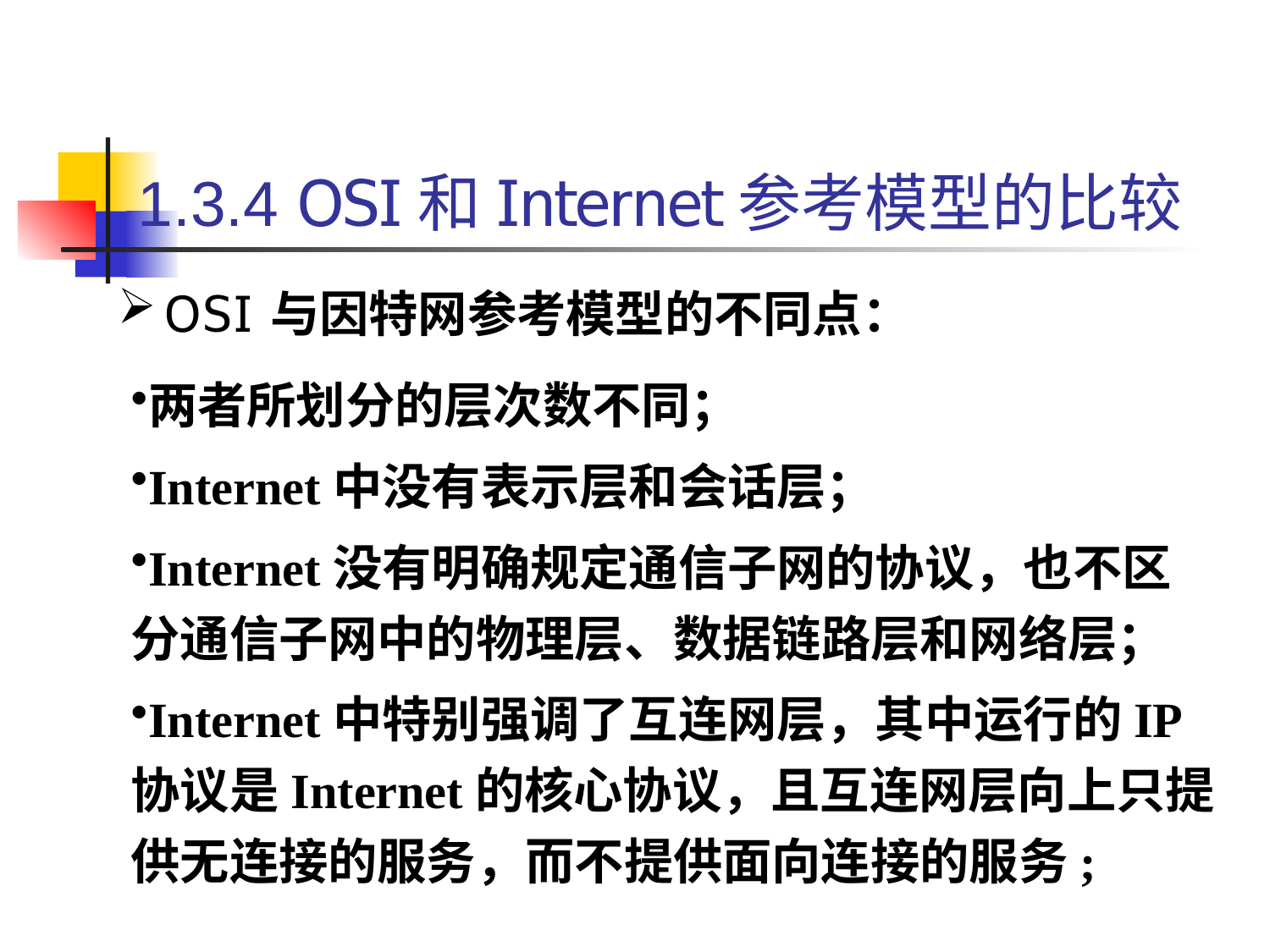

# 1.3.4 OSI和Internet参考模型的比较
OSI与因特网参考模型的不同点：
两者所划分的层次数不同；
Internet中没有表示层和会话层；
Internet没有明确规定通信子网的协议，也不区分通信子网中的物理层、数据链路层和网络层；
Internet中特别强调了互连网层，其中运行的IP协议是Internet的核心协议，且互连网层向上只提供无连接的服务，而不提供面向连接的服务;